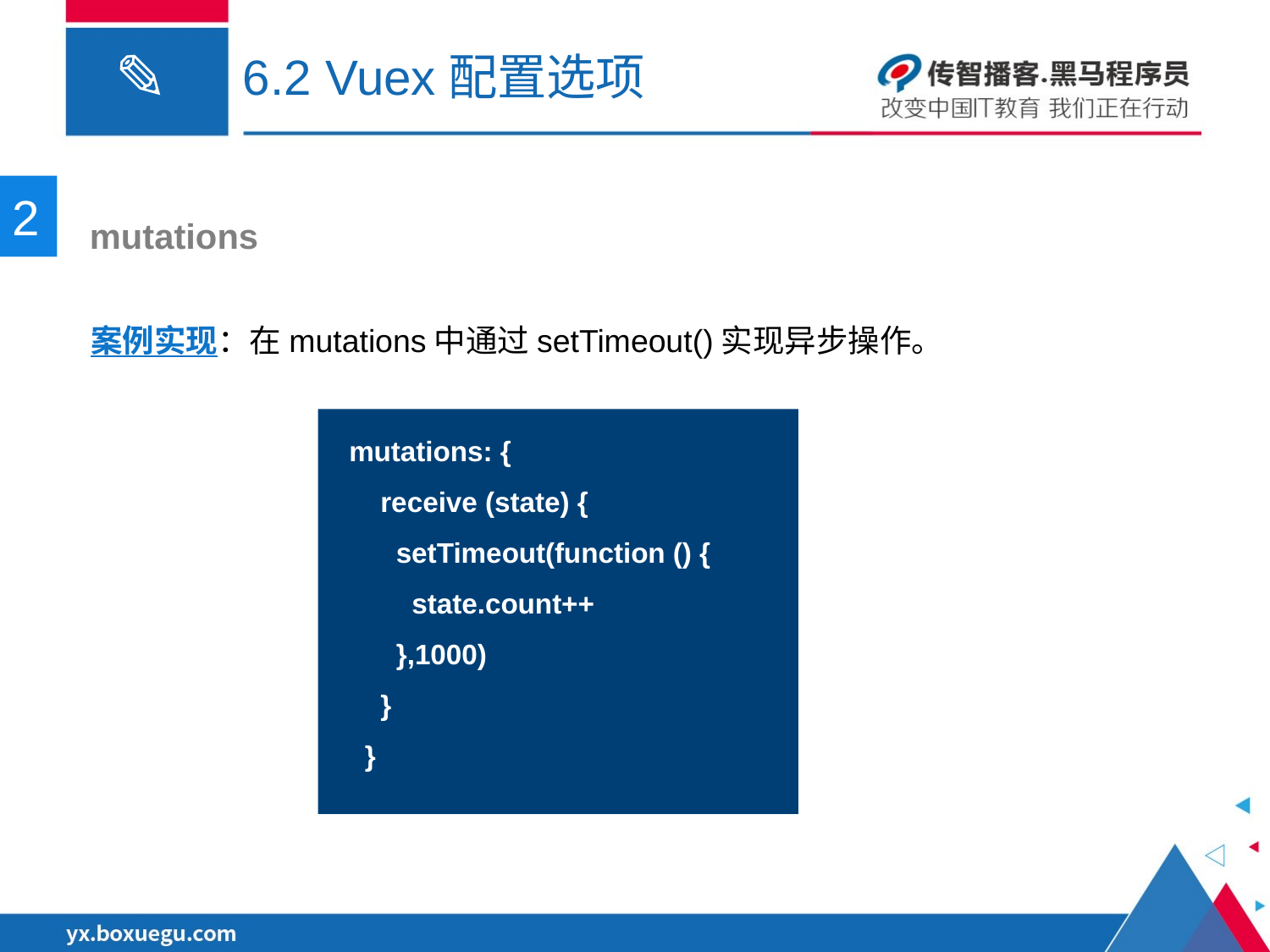

# 6.2 Vuex配置选项

2
  mutations
案例实现：在mutations中通过setTimeout()实现异步操作。

mutations: {
    receive (state) {
      setTimeout(function () {
        state.count++
      },1000)
    }
  }